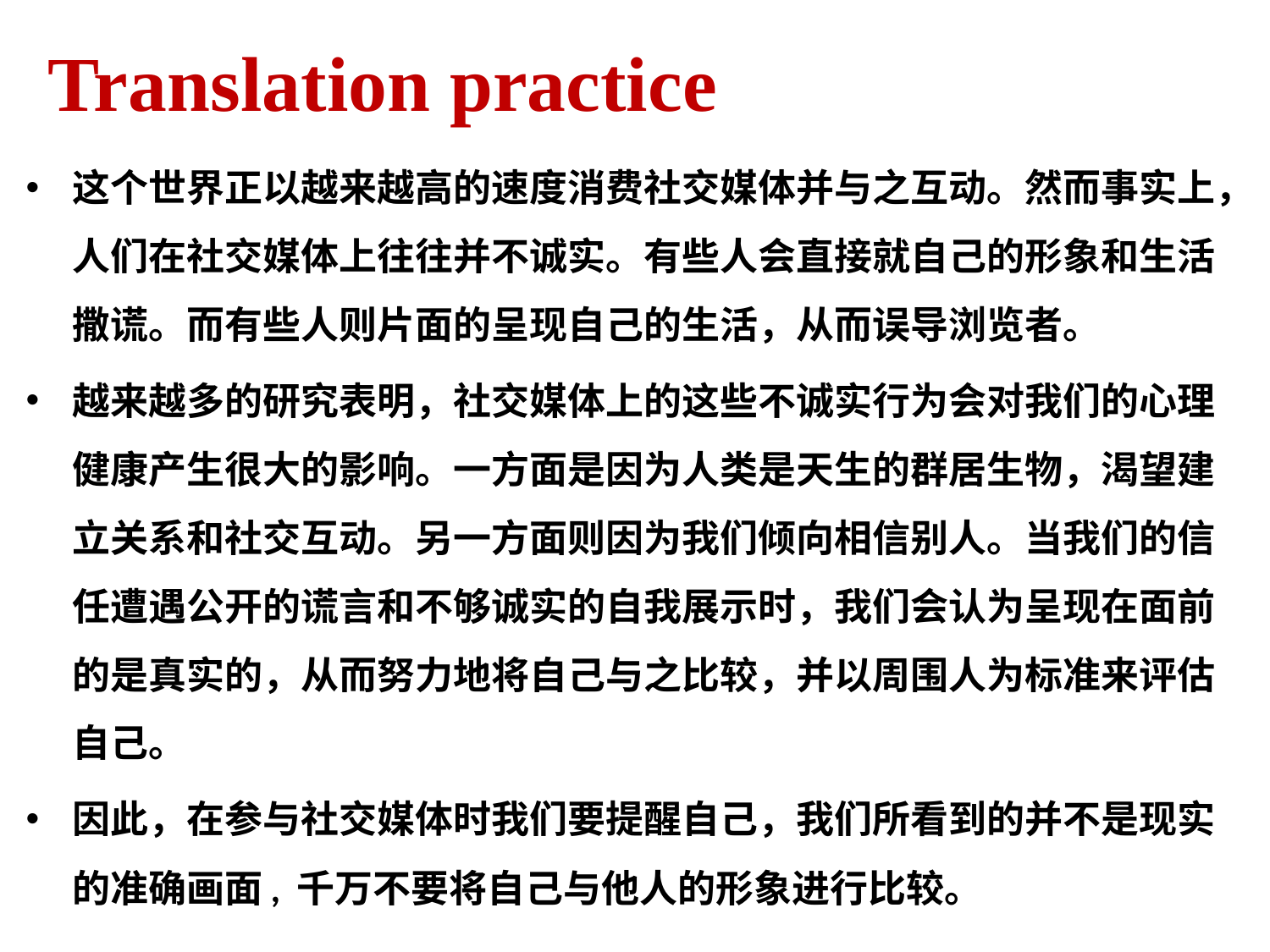

# Translation practice
这个世界正以越来越高的速度消费社交媒体并与之互动。然而事实上，人们在社交媒体上往往并不诚实。有些人会直接就自己的形象和生活撒谎。而有些人则片面的呈现自己的生活，从而误导浏览者。
越来越多的研究表明，社交媒体上的这些不诚实行为会对我们的心理健康产生很大的影响。一方面是因为人类是天生的群居生物，渴望建立关系和社交互动。另一方面则因为我们倾向相信别人。当我们的信任遭遇公开的谎言和不够诚实的自我展示时，我们会认为呈现在面前的是真实的，从而努力地将自己与之比较，并以周围人为标准来评估自己。
因此，在参与社交媒体时我们要提醒自己，我们所看到的并不是现实的准确画面, 千万不要将自己与他人的形象进行比较。